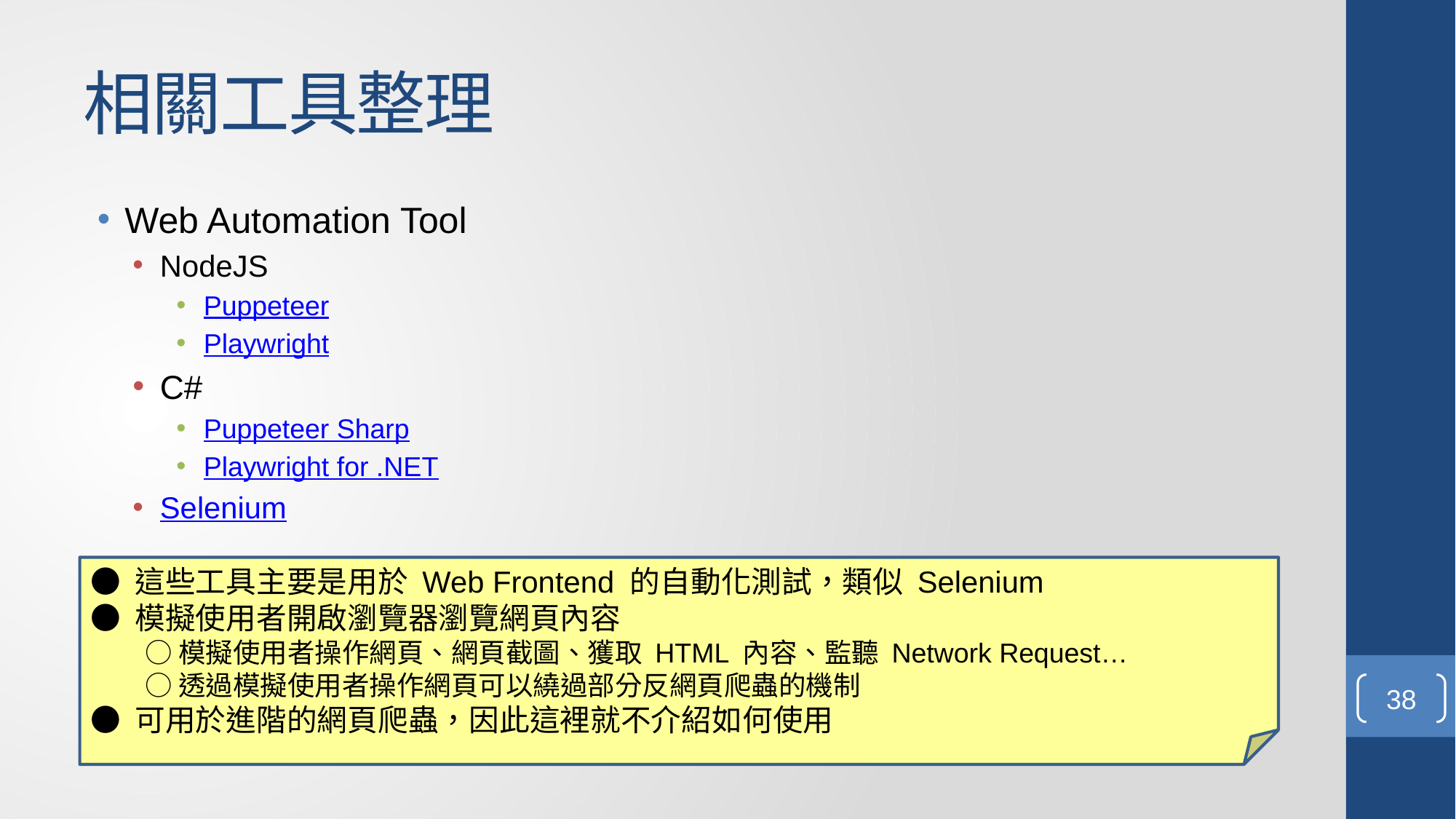

# 相關工具整理
Web Automation Tool
NodeJS
Puppeteer
Playwright
C#
Puppeteer Sharp
Playwright for .NET
Selenium
● 這些工具主要是用於 Web Frontend 的自動化測試，類似 Selenium
● 模擬使用者開啟瀏覽器瀏覽網頁內容
　　○ 模擬使用者操作網頁、網頁截圖、獲取 HTML 內容、監聽 Network Request…
　　○ 透過模擬使用者操作網頁可以繞過部分反網頁爬蟲的機制
● 可用於進階的網頁爬蟲，因此這裡就不介紹如何使用
38